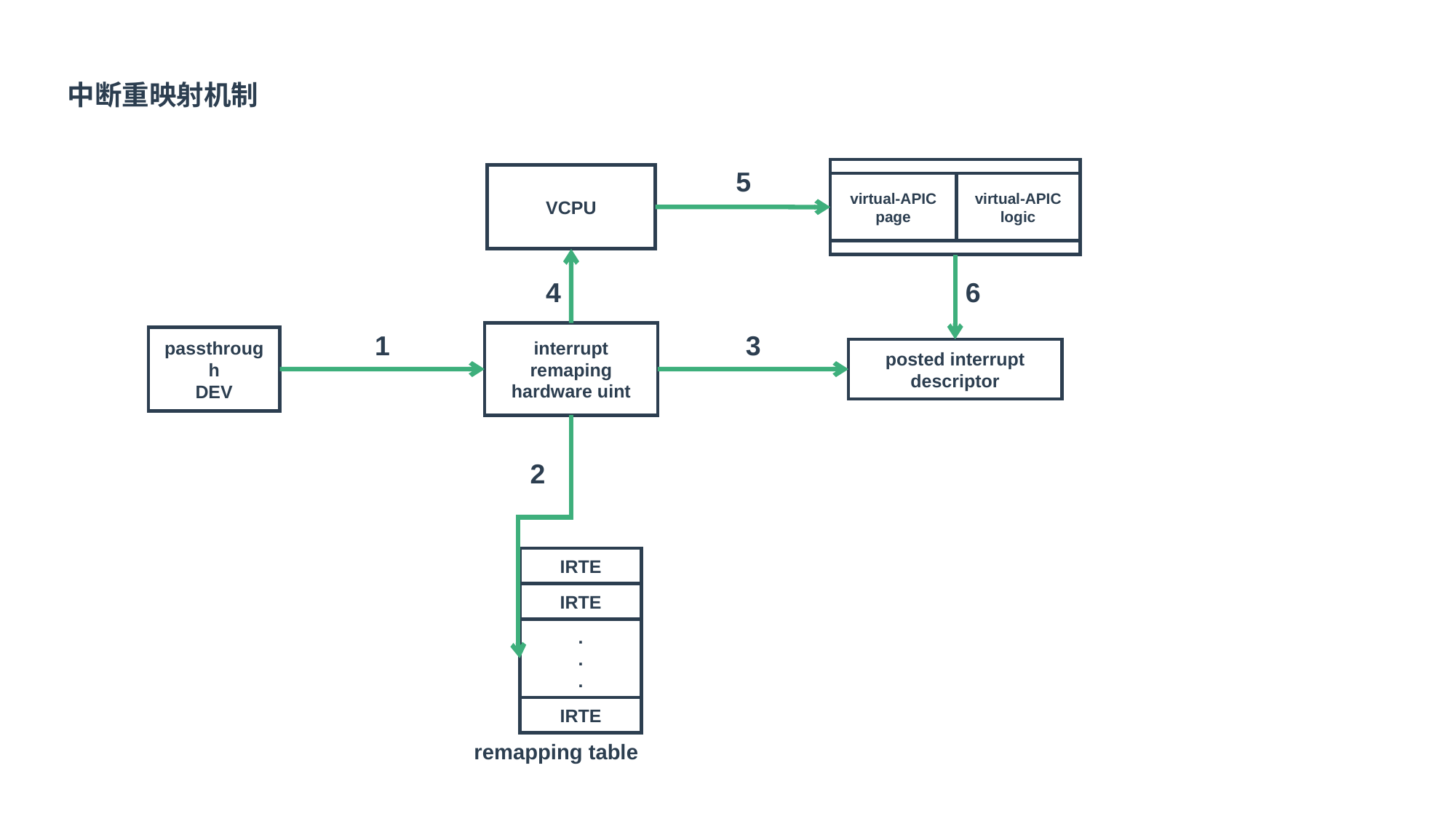

中断重映射机制
5

VCPU
virtual-APIC
logic
virtual-APIC page
4
6
1
interrupt remaping
hardware uint
3
passthrough
DEV
posted interrupt descriptor
2
IRTE
IRTE
.
.
.
IRTE
remapping table